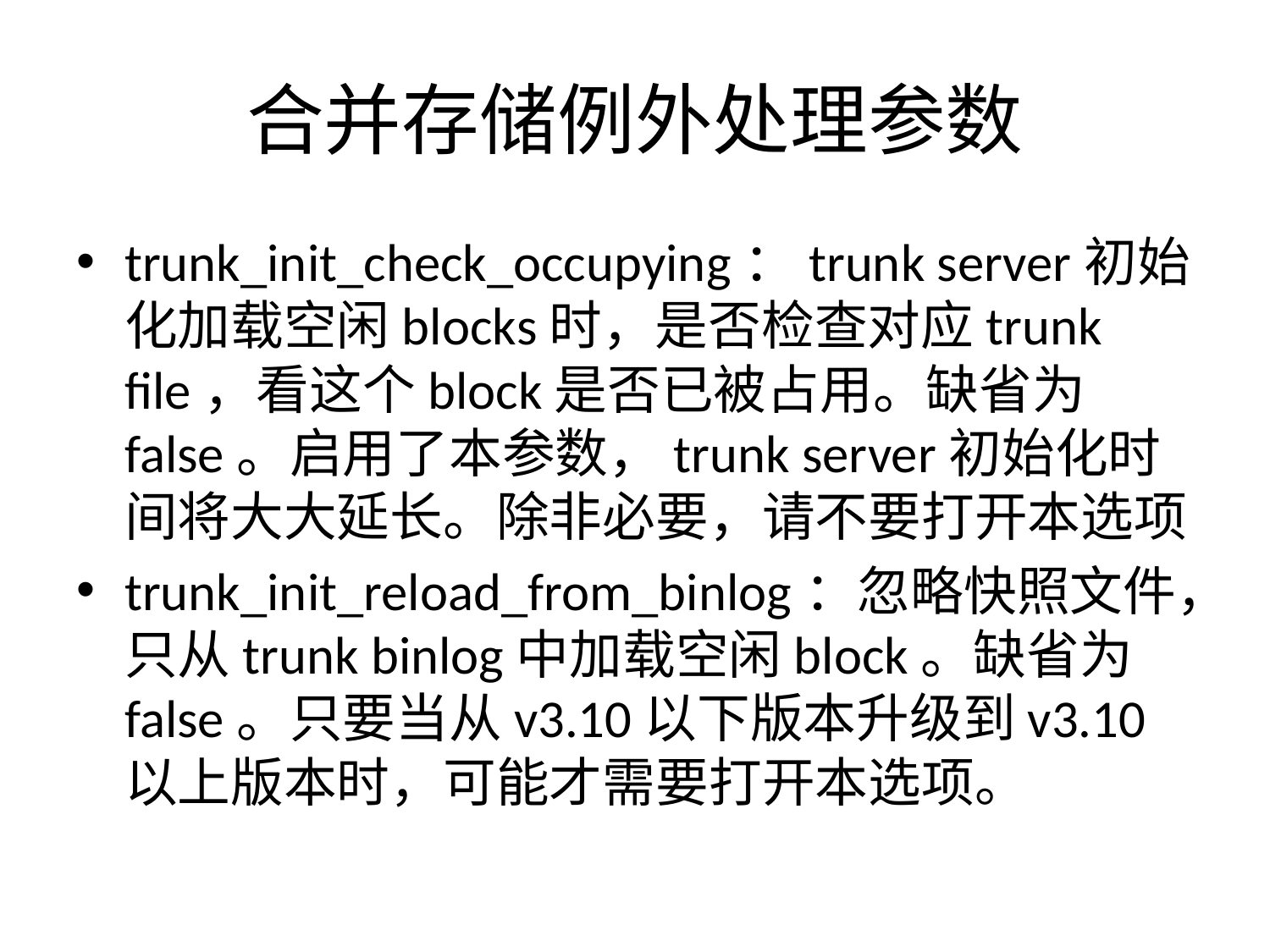

# 合并存储例外处理参数
trunk_init_check_occupying：trunk server初始化加载空闲blocks时，是否检查对应trunk file，看这个block是否已被占用。缺省为false。启用了本参数，trunk server初始化时间将大大延长。除非必要，请不要打开本选项
trunk_init_reload_from_binlog：忽略快照文件，只从trunk binlog中加载空闲block。缺省为false。只要当从v3.10以下版本升级到v3.10以上版本时，可能才需要打开本选项。